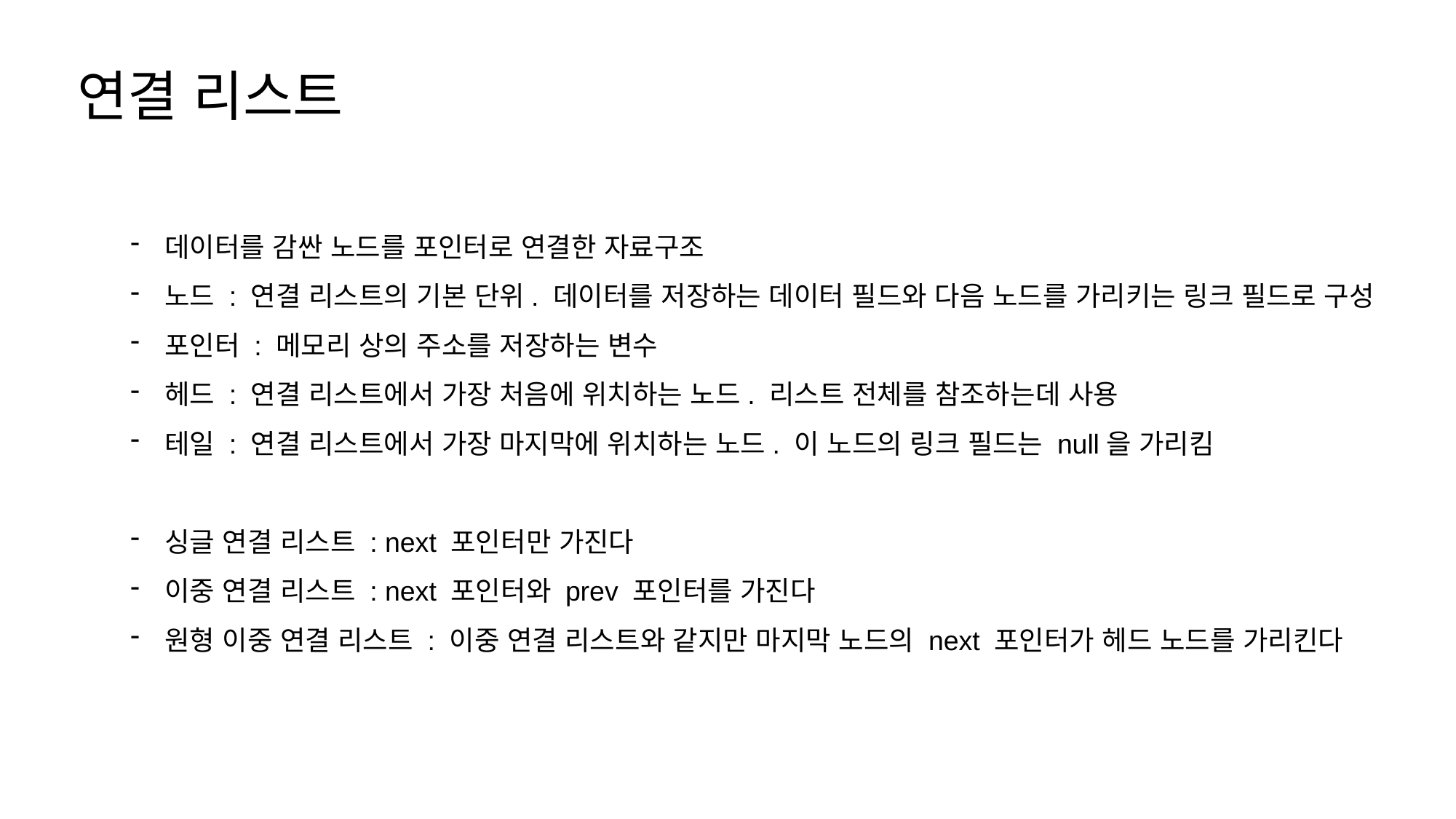

연결 리스트
데이터를 감싼 노드를 포인터로 연결한 자료구조
노드 : 연결 리스트의 기본 단위. 데이터를 저장하는 데이터 필드와 다음 노드를 가리키는 링크 필드로 구성
포인터 : 메모리 상의 주소를 저장하는 변수
헤드 : 연결 리스트에서 가장 처음에 위치하는 노드. 리스트 전체를 참조하는데 사용
테일 : 연결 리스트에서 가장 마지막에 위치하는 노드. 이 노드의 링크 필드는 null을 가리킴

싱글 연결 리스트 : next 포인터만 가진다
이중 연결 리스트 : next 포인터와 prev 포인터를 가진다
원형 이중 연결 리스트 : 이중 연결 리스트와 같지만 마지막 노드의 next 포인터가 헤드 노드를 가리킨다